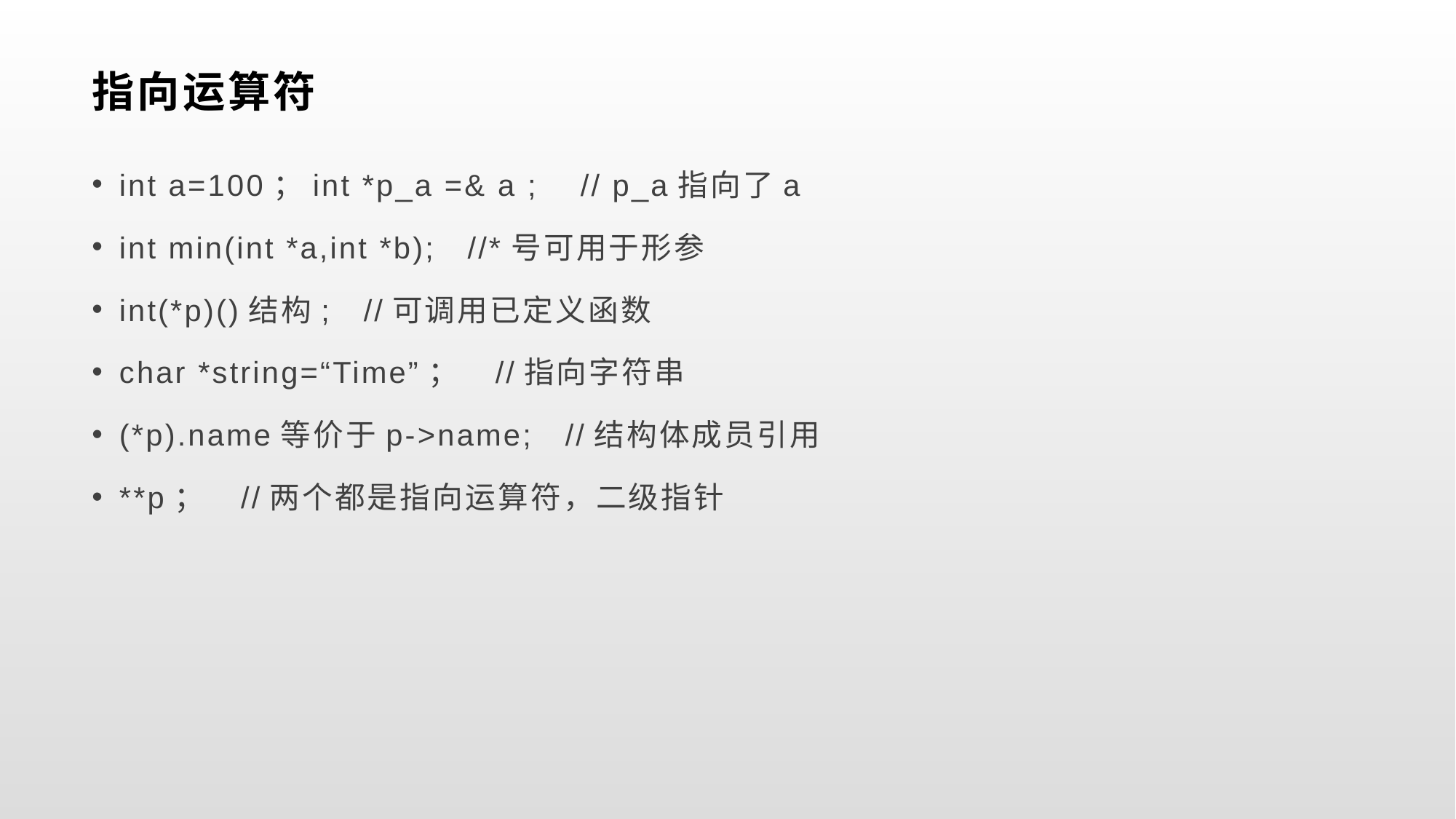

# 指向运算符
int a=100；int *p_a =& a ;    // p_a指向了a
int min(int *a,int *b);   //*号可用于形参
int(*p)()结构;   //可调用已定义函数
char *string=“Time”；   //指向字符串
(*p).name等价于p->name;   //结构体成员引用
**p；   //两个都是指向运算符，二级指针